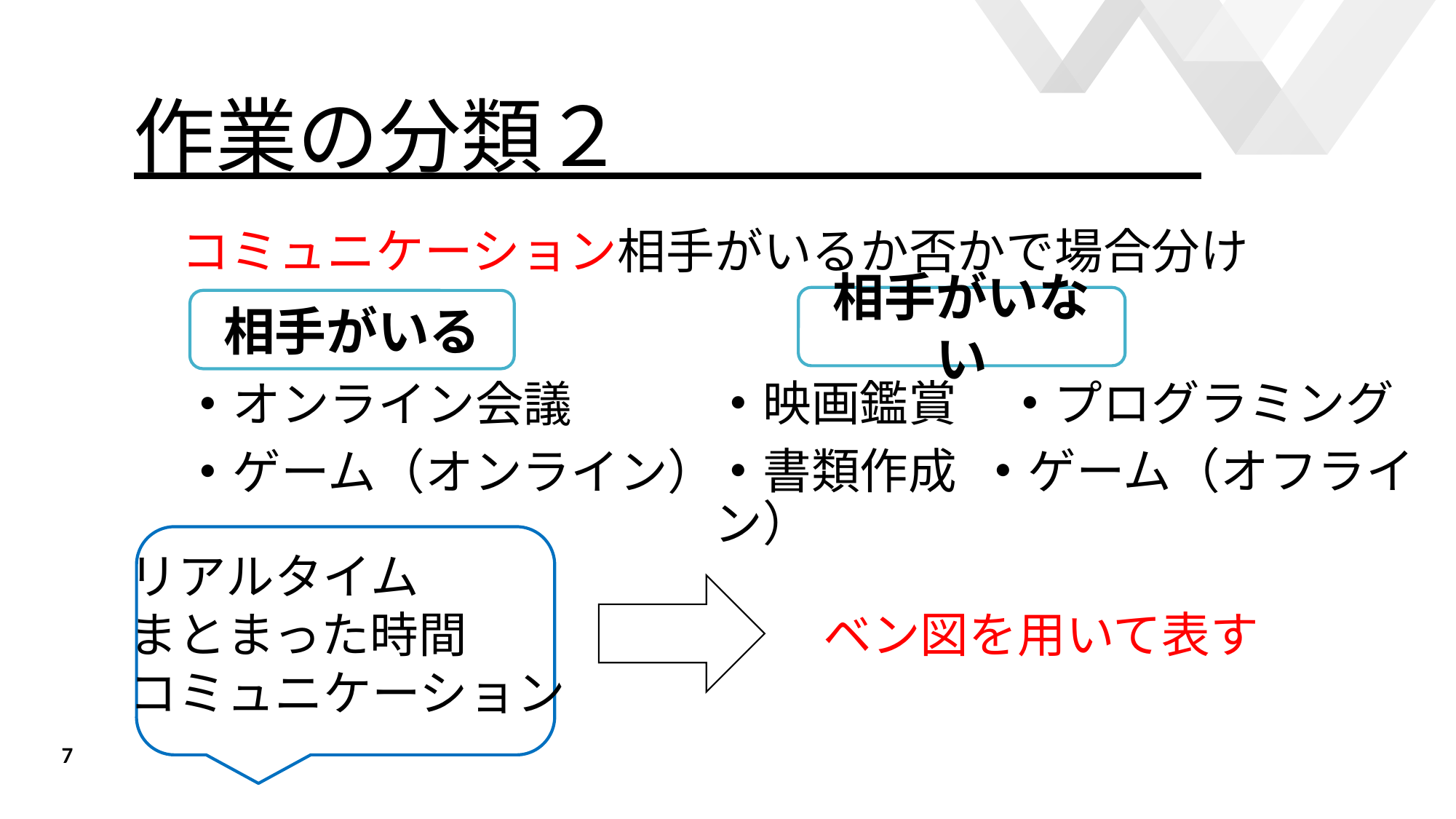

# 作業の分類２　　                  　.
コミュニケーション相手がいるか否かで場合分け
相手がいない
相手がいる
・映画鑑賞　・プログラミング
・書類作成  ・ゲーム（オフライン）
・オンライン会議
・ゲーム（オンライン）

リアルタイム
まとまった時間
コミュニケーション

ベン図を用いて表す
7